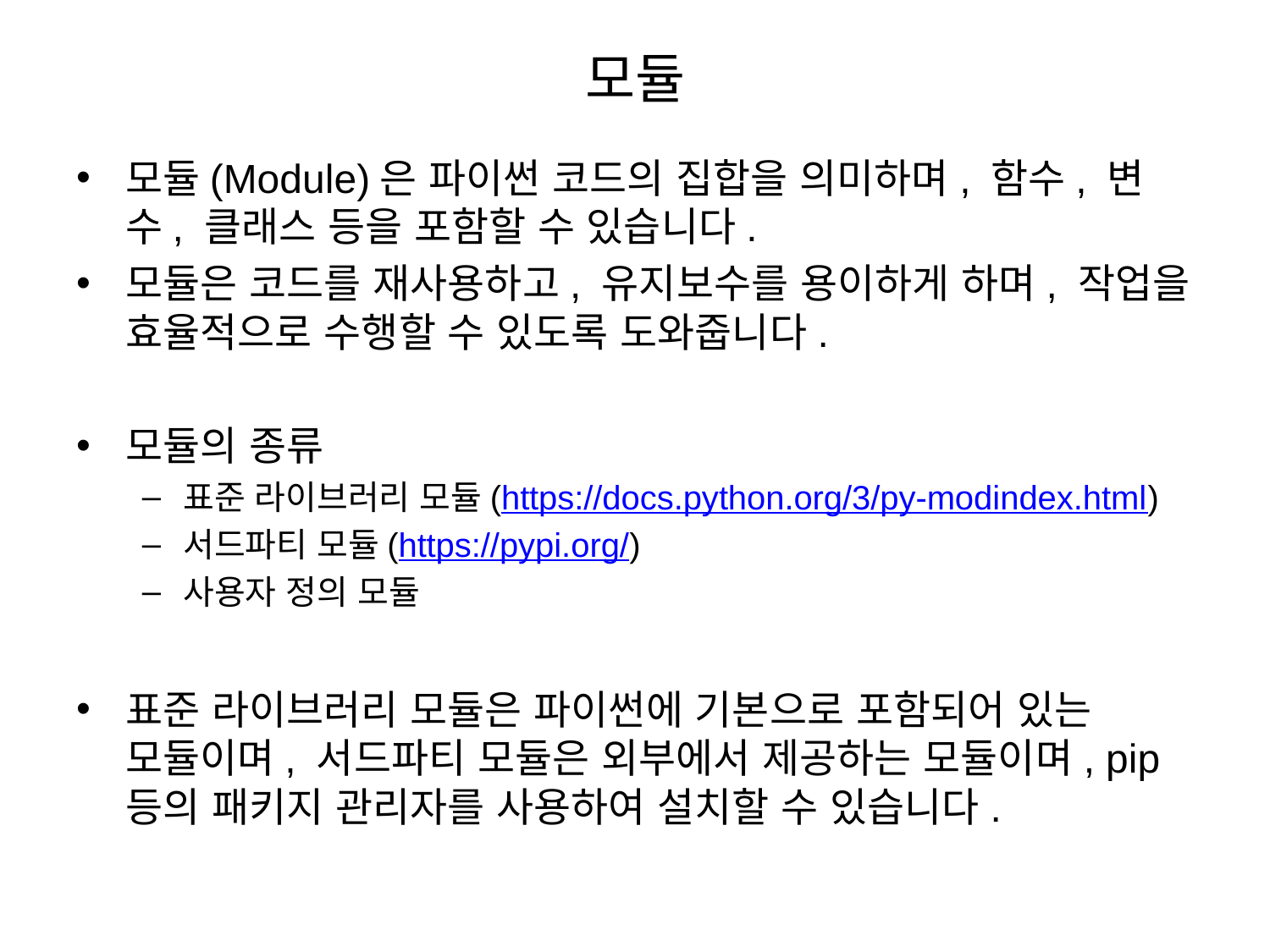

# 모듈
모듈(Module)은 파이썬 코드의 집합을 의미하며, 함수, 변수, 클래스 등을 포함할 수 있습니다.
모듈은 코드를 재사용하고, 유지보수를 용이하게 하며, 작업을 효율적으로 수행할 수 있도록 도와줍니다.

모듈의 종류
표준 라이브러리 모듈(https://docs.python.org/3/py-modindex.html)
서드파티 모듈(https://pypi.org/)
사용자 정의 모듈

표준 라이브러리 모듈은 파이썬에 기본으로 포함되어 있는 모듈이며, 서드파티 모듈은 외부에서 제공하는 모듈이며, pip 등의 패키지 관리자를 사용하여 설치할 수 있습니다.